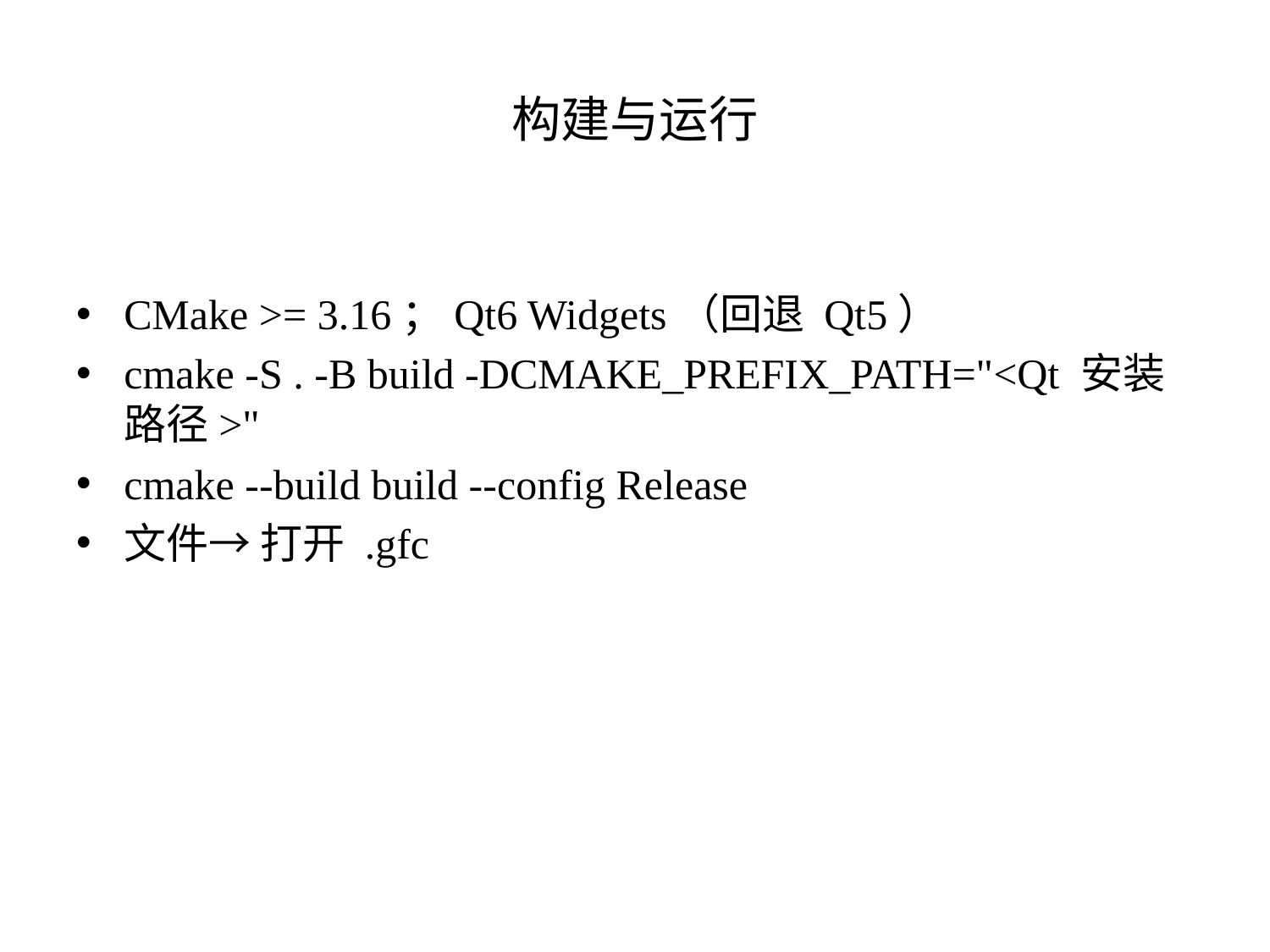

# 构建与运行

CMake >= 3.16；Qt6 Widgets（回退 Qt5）
cmake -S . -B build -DCMAKE_PREFIX_PATH="<Qt 安装路径>"
cmake --build build --config Release
文件→ 打开 .gfc